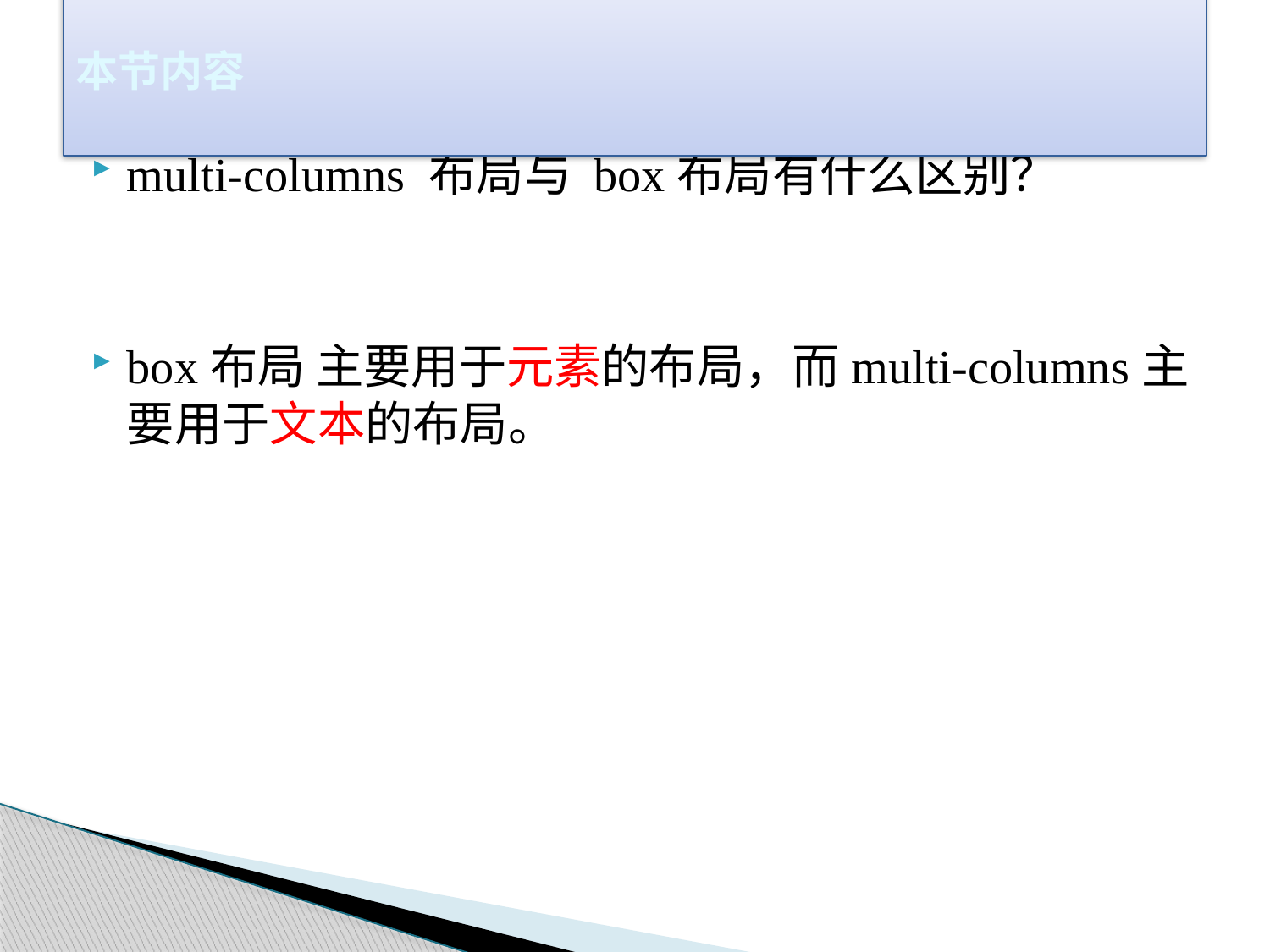

# 本节内容
multi-columns 布局与 box布局有什么区别？

box布局 主要用于元素的布局，而multi-columns主要用于文本的布局。